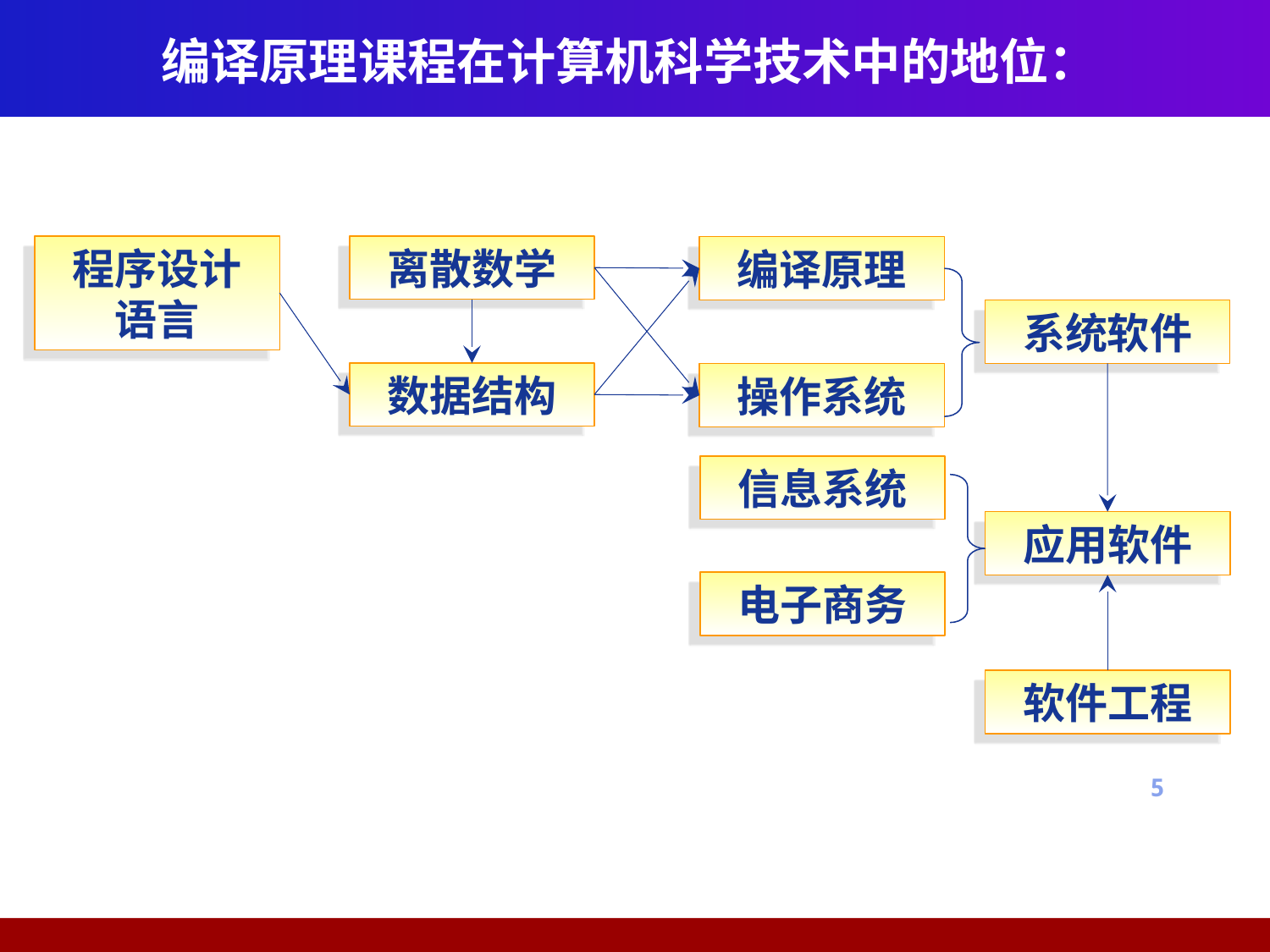

# 编译原理课程在计算机科学技术中的地位：
程序设计
语言
离散数学
编译原理

系统软件
数据结构
操作系统
信息系统

应用软件
电子商务
软件工程
5